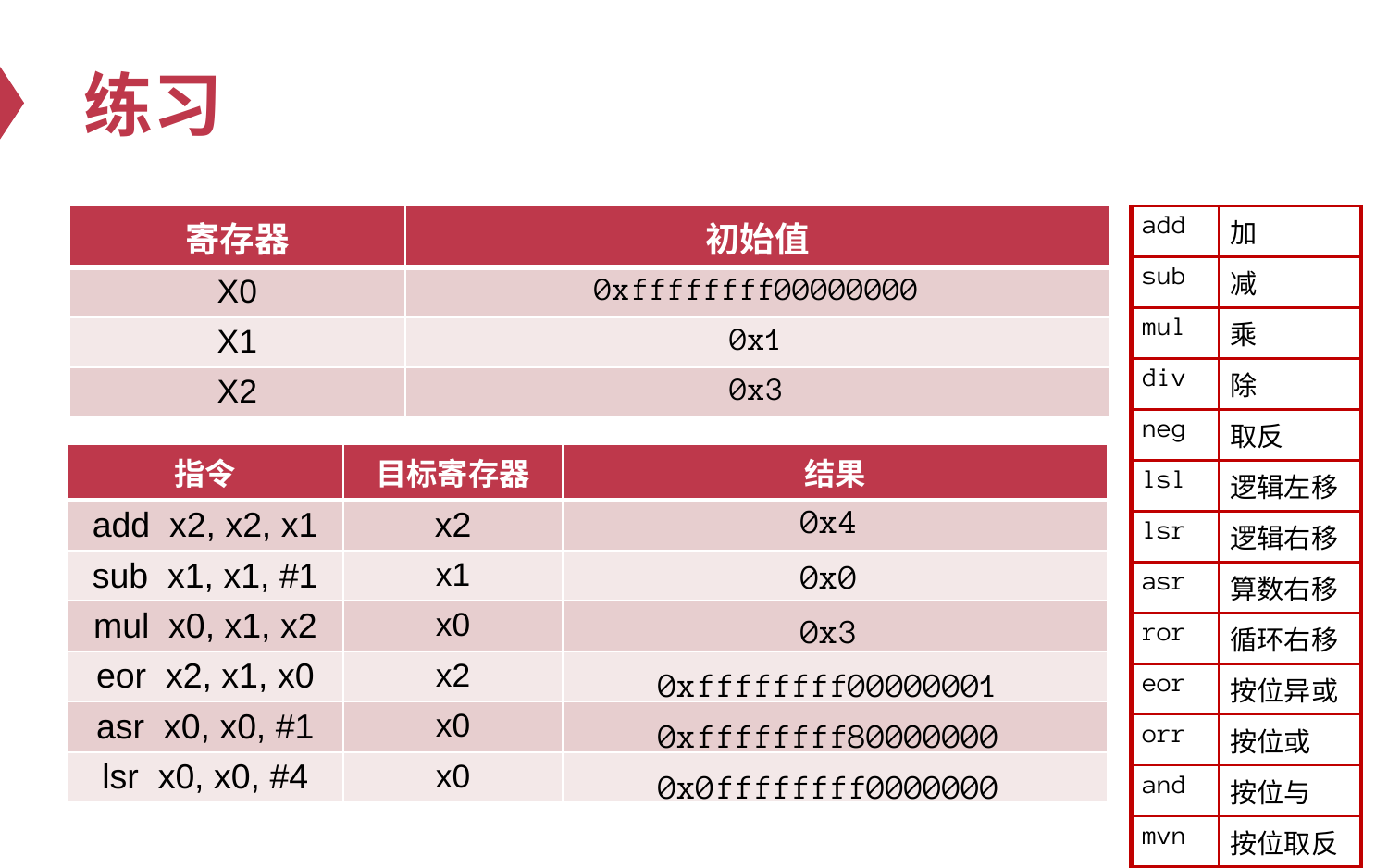

# 练习
| 寄存器 | 初始值 |
| --- | --- |
| X0 | 0xffffffff00000000 |
| X1 | 0x1 |
| X2 | 0x3 |
| add | 加 |
| --- | --- |
| sub | 减 |
| mul | 乘 |
| div | 除 |
| neg | 取反 |
| lsl | 逻辑左移 |
| lsr | 逻辑右移 |
| asr | 算数右移 |
| ror | 循环右移 |
| eor | 按位异或 |
| orr | 按位或 |
| and | 按位与 |
| mvn | 按位取反 |
| 指令 | 目标寄存器 | 结果 |
| --- | --- | --- |
| add x2, x2, x1 | x2 |  |
| sub x1, x1, #1 | x1 |  |
| mul x0, x1, x2 | x0 |  |
| eor x2, x1, x0 | x2 |  |
| asr x0, x0, #1 | x0 |  |
| lsr x0, x0, #4 | x0 |  |
0x4
0x0
0x3
0xffffffff00000001
0xffffffff80000000
0x0ffffffff0000000